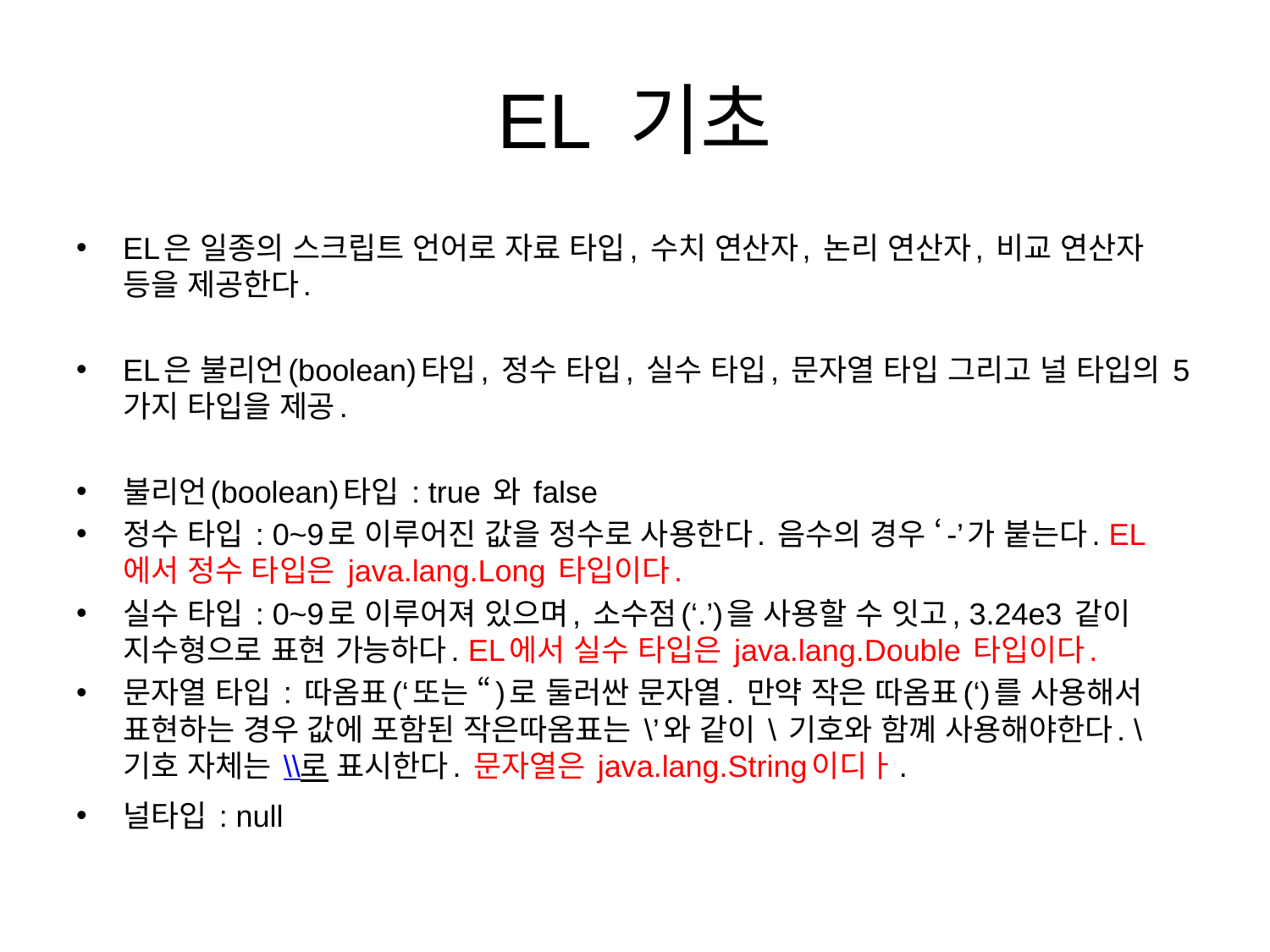

# EL 기초
EL은 일종의 스크립트 언어로 자료 타입, 수치 연산자, 논리 연산자, 비교 연산자 등을 제공한다.

EL은 불리언(boolean)타입, 정수 타입, 실수 타입, 문자열 타입 그리고 널 타입의 5가지 타입을 제공.

불리언(boolean)타입 : true 와 false
정수 타입 : 0~9로 이루어진 값을 정수로 사용한다. 음수의 경우 ‘-’가 붙는다. EL에서 정수 타입은 java.lang.Long 타입이다.
실수 타입 : 0~9로 이루어져 있으며, 소수점(‘.’)을 사용할 수 잇고, 3.24e3 같이 지수형으로 표현 가능하다. EL에서 실수 타입은 java.lang.Double 타입이다.
문자열 타입 : 따옴표(‘또는 “)로 둘러싼 문자열. 만약 작은 따옴표(‘)를 사용해서 표현하는 경우 값에 포함된 작은따옴표는 \’와 같이 \ 기호와 함꼐 사용해야한다. \기호 자체는 \\로 표시한다. 문자열은 java.lang.String이디ㅏ.
널타입 : null